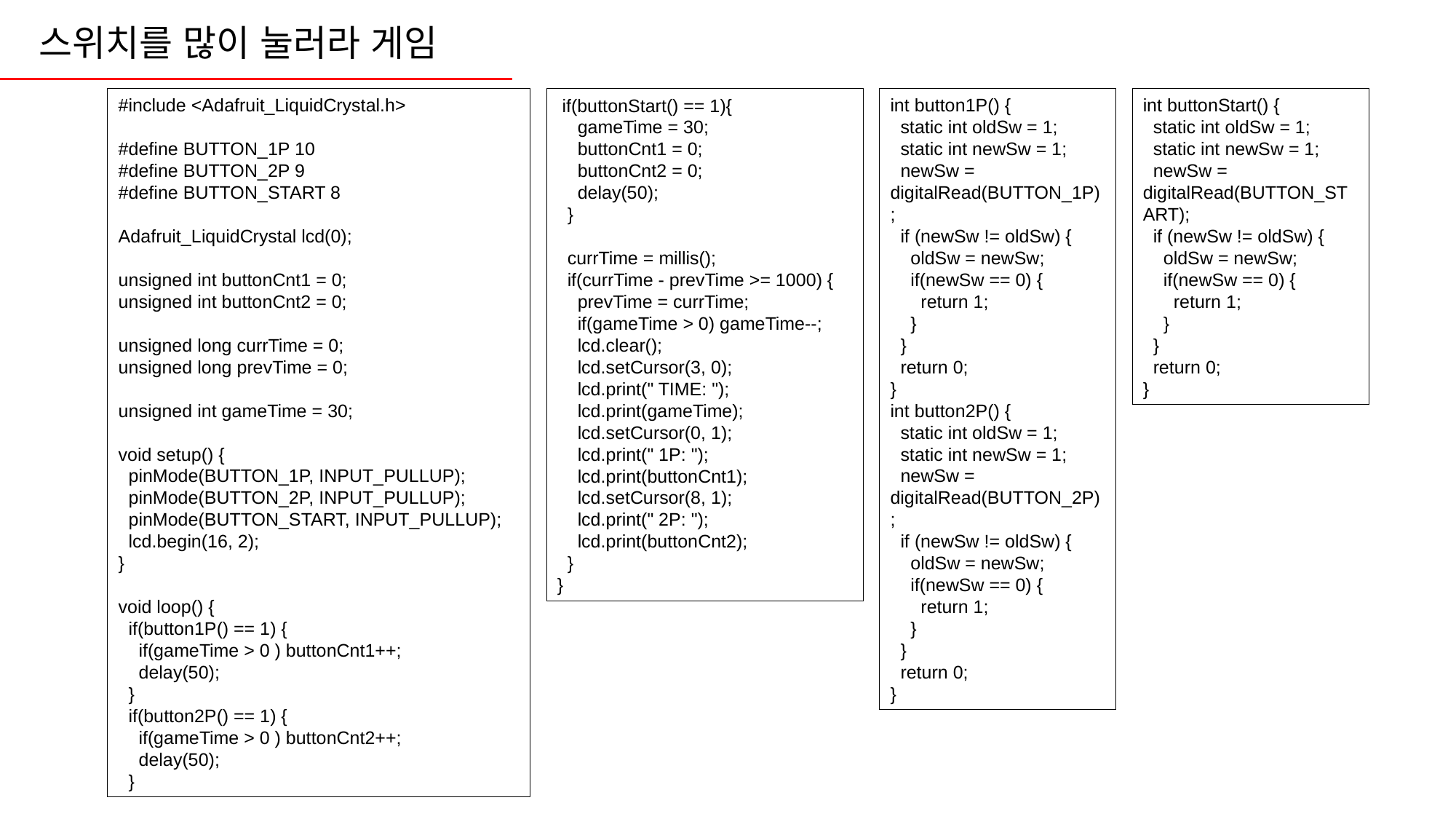

스위치를 많이 눌러라 게임
#include <Adafruit_LiquidCrystal.h>

#define BUTTON_1P 10
#define BUTTON_2P 9
#define BUTTON_START 8

Adafruit_LiquidCrystal lcd(0);

unsigned int buttonCnt1 = 0;
unsigned int buttonCnt2 = 0;

unsigned long currTime = 0;
unsigned long prevTime = 0;

unsigned int gameTime = 30;

void setup() {
  pinMode(BUTTON_1P, INPUT_PULLUP);
  pinMode(BUTTON_2P, INPUT_PULLUP);
  pinMode(BUTTON_START, INPUT_PULLUP);
  lcd.begin(16, 2);
}

void loop() {
  if(button1P() == 1) {
    if(gameTime > 0 ) buttonCnt1++;
    delay(50);
  }
  if(button2P() == 1) {
    if(gameTime > 0 ) buttonCnt2++;
    delay(50);
  }
 if(buttonStart() == 1){
    gameTime = 30;
    buttonCnt1 = 0;
    buttonCnt2 = 0;
    delay(50);
  }

  currTime = millis();
  if(currTime - prevTime >= 1000) {
    prevTime = currTime;
    if(gameTime > 0) gameTime--;
    lcd.clear();
    lcd.setCursor(3, 0);
    lcd.print(" TIME: ");
    lcd.print(gameTime);
    lcd.setCursor(0, 1);
    lcd.print(" 1P: ");
    lcd.print(buttonCnt1);
    lcd.setCursor(8, 1);
    lcd.print(" 2P: ");
    lcd.print(buttonCnt2);
  }
}
int button1P() {
  static int oldSw = 1;
  static int newSw = 1;
  newSw = digitalRead(BUTTON_1P);
  if (newSw != oldSw) {
    oldSw = newSw;
    if(newSw == 0) {
      return 1;
    }
  }
  return 0;
}
int button2P() {
  static int oldSw = 1;
  static int newSw = 1;
  newSw = digitalRead(BUTTON_2P);
  if (newSw != oldSw) {
    oldSw = newSw;
    if(newSw == 0) {
      return 1;
    }
  }
  return 0;
}
int buttonStart() {
  static int oldSw = 1;
  static int newSw = 1;
  newSw = digitalRead(BUTTON_START);
  if (newSw != oldSw) {
    oldSw = newSw;
    if(newSw == 0) {
      return 1;
    }
  }
  return 0;
}